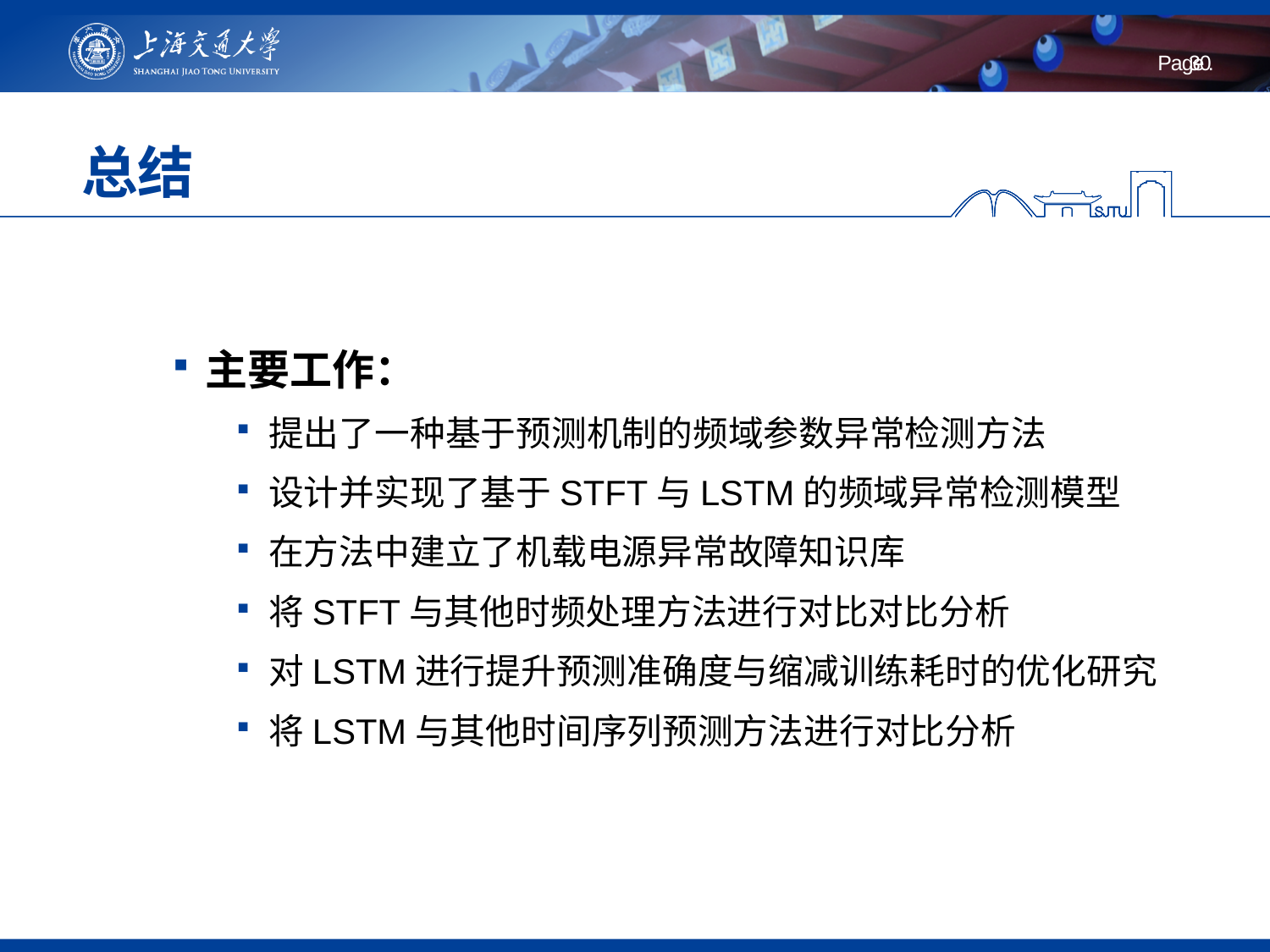

# 总结
主要工作：
提出了一种基于预测机制的频域参数异常检测方法
设计并实现了基于STFT与LSTM的频域异常检测模型
在方法中建立了机载电源异常故障知识库
将STFT与其他时频处理方法进行对比对比分析
对LSTM进行提升预测准确度与缩减训练耗时的优化研究
将LSTM与其他时间序列预测方法进行对比分析